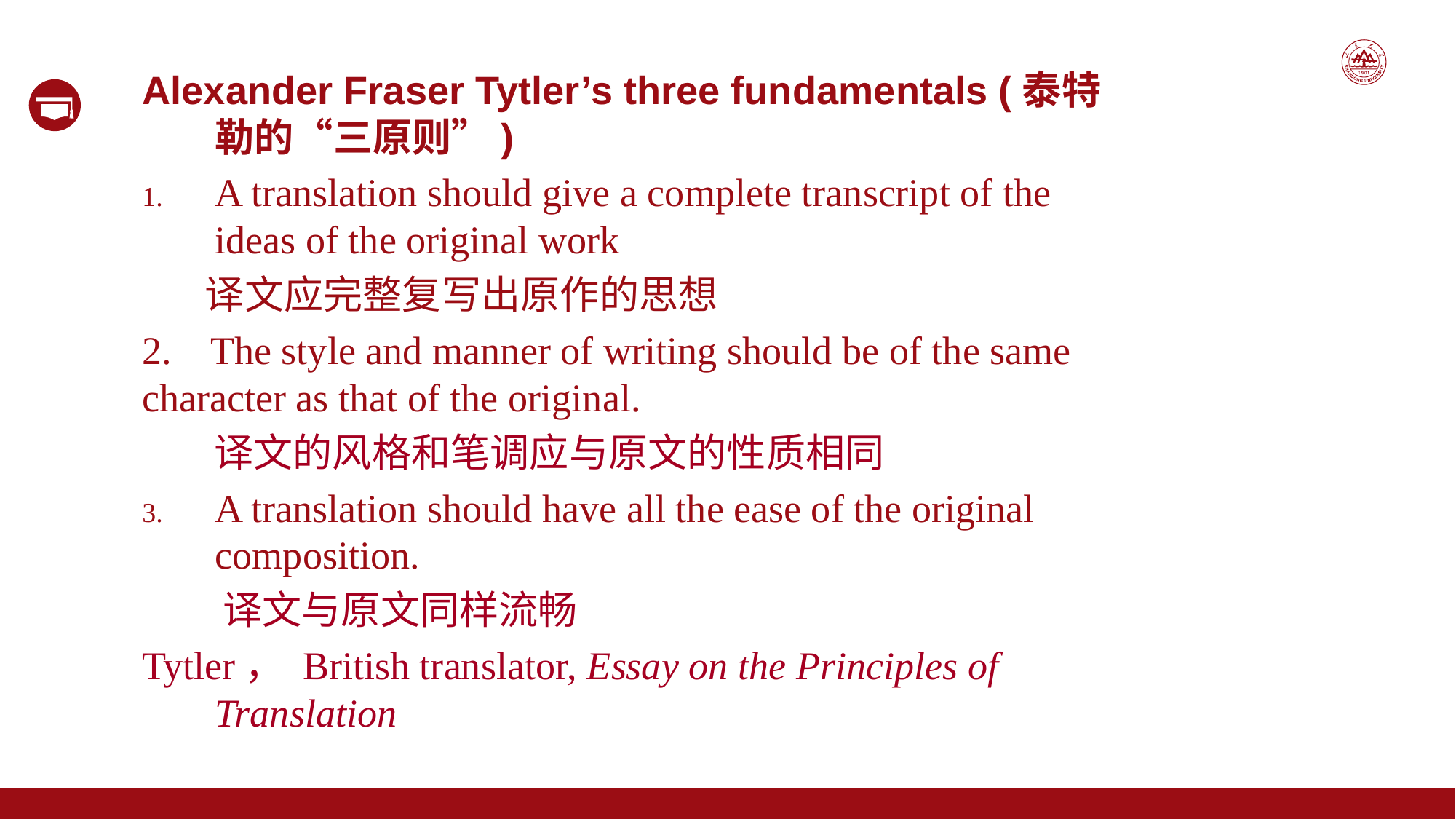

Alexander Fraser Tytler’s three fundamentals (泰特勒的“三原则”)
A translation should give a complete transcript of the ideas of the original work
      译文应完整复写出原作的思想
2.    The style and manner of writing should be of the same  character as that of the original.
       译文的风格和笔调应与原文的性质相同
A translation should have all the ease of the original composition.
        译文与原文同样流畅
Tytler， British translator, Essay on the Principles of Translation